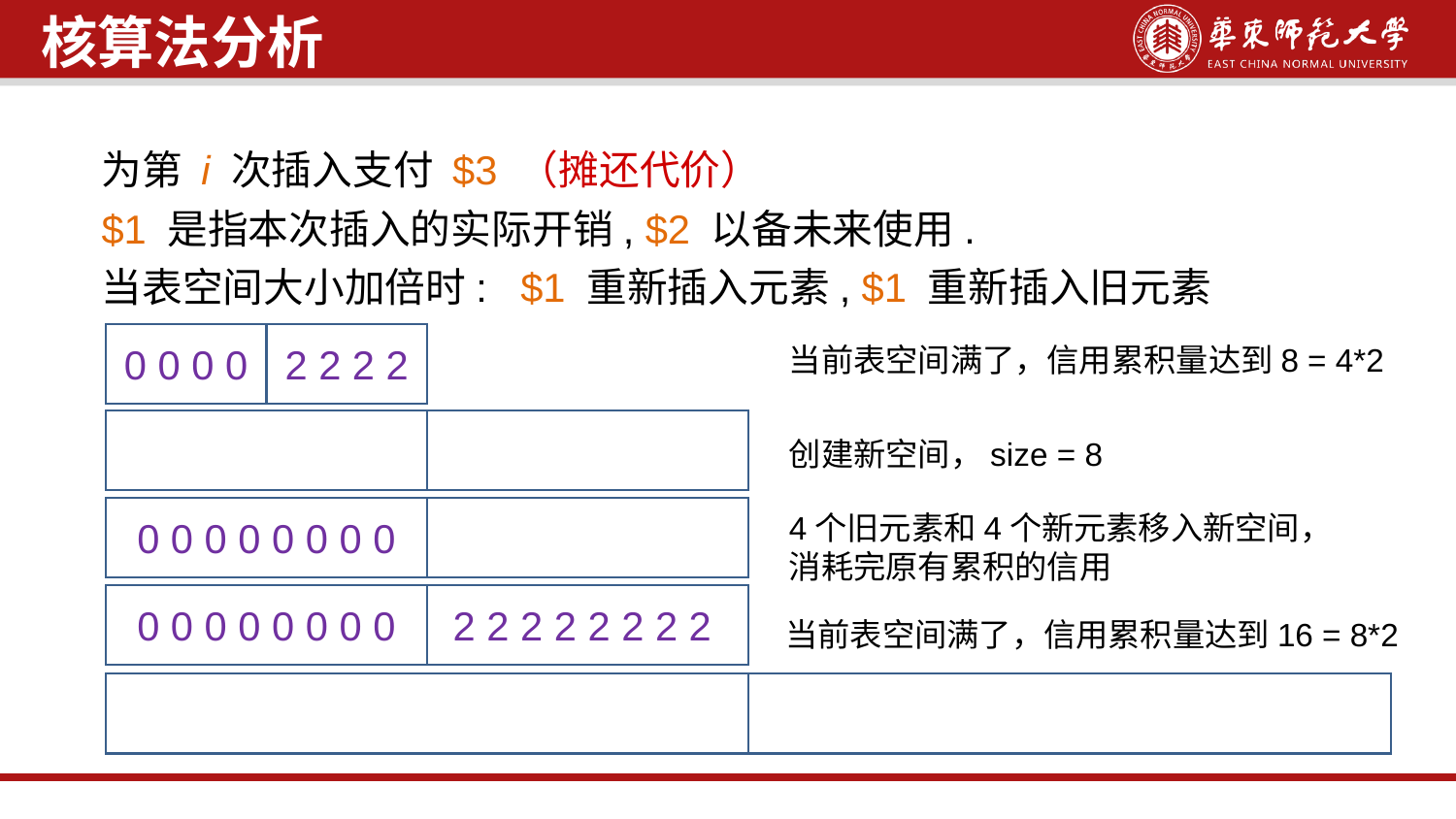

核算法分析
为第 i 次插入支付 $3 （摊还代价）
$1 是指本次插入的实际开销, $2 以备未来使用.
当表空间大小加倍时:   $1 重新插入元素, $1 重新插入旧元素

2 2 2 2
0 0 0 0
当前表空间满了，信用累积量达到8 = 4*2

创建新空间，size = 8
0 0 0 0 0 0 0 0

4个旧元素和4个新元素移入新空间，消耗完原有累积的信用
0 0 0 0 0 0 0 0
2 2 2 2 2 2 2 2
当前表空间满了，信用累积量达到16 = 8*2